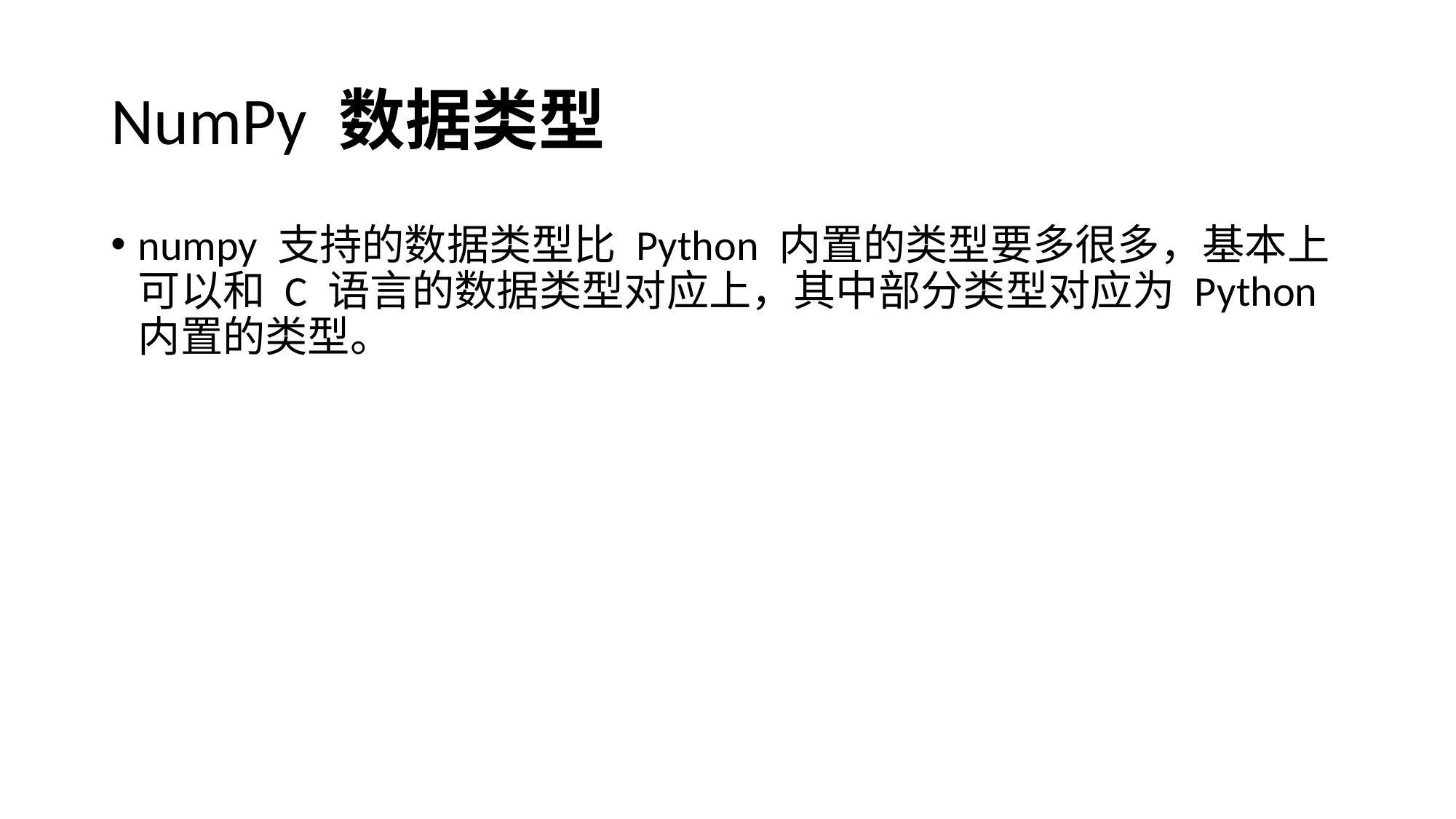

# NumPy 数据类型
numpy 支持的数据类型比 Python 内置的类型要多很多，基本上可以和 C 语言的数据类型对应上，其中部分类型对应为 Python 内置的类型。